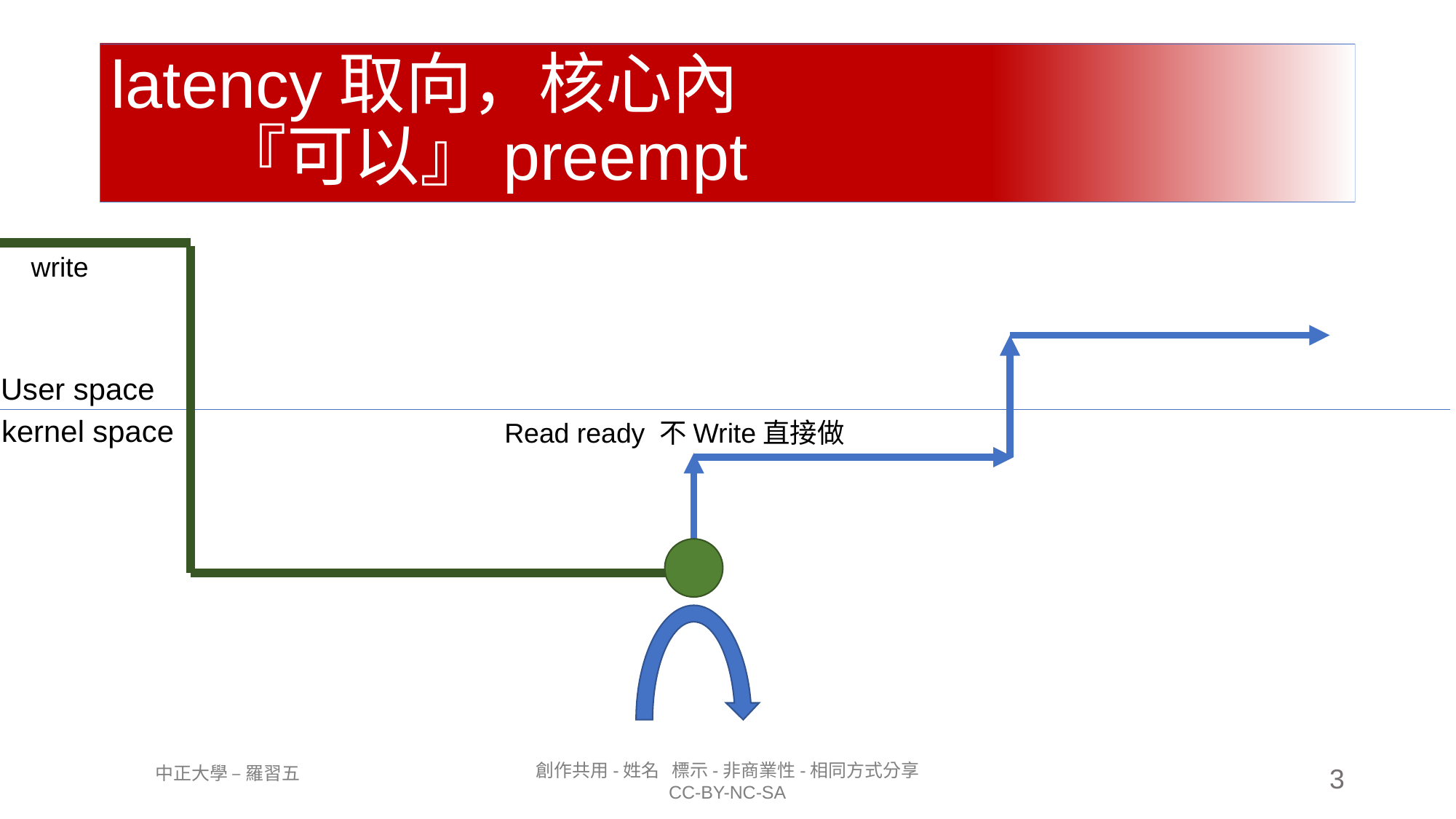

# latency取向，核心內 『可以』preempt
write
User space
kernel space
Read ready 不Write直接做